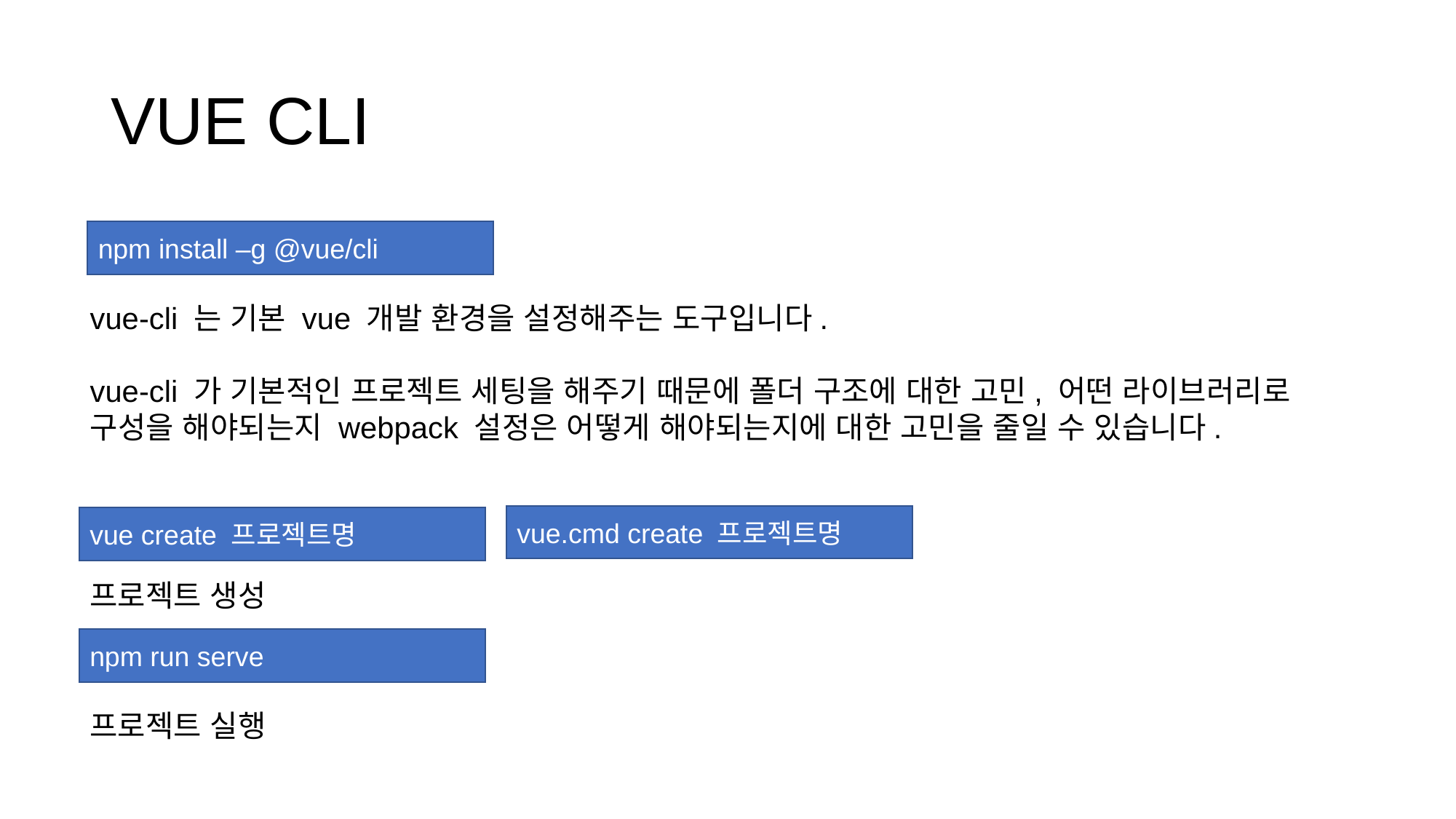

# VUE CLI
npm install –g @vue/cli
vue-cli 는 기본 vue 개발 환경을 설정해주는 도구입니다.

vue-cli 가 기본적인 프로젝트 세팅을 해주기 때문에 폴더 구조에 대한 고민, 어떤 라이브러리로 구성을 해야되는지 webpack 설정은 어떻게 해야되는지에 대한 고민을 줄일 수 있습니다.
vue.cmd create 프로젝트명
vue create 프로젝트명
프로젝트 생성
npm run serve
프로젝트 실행